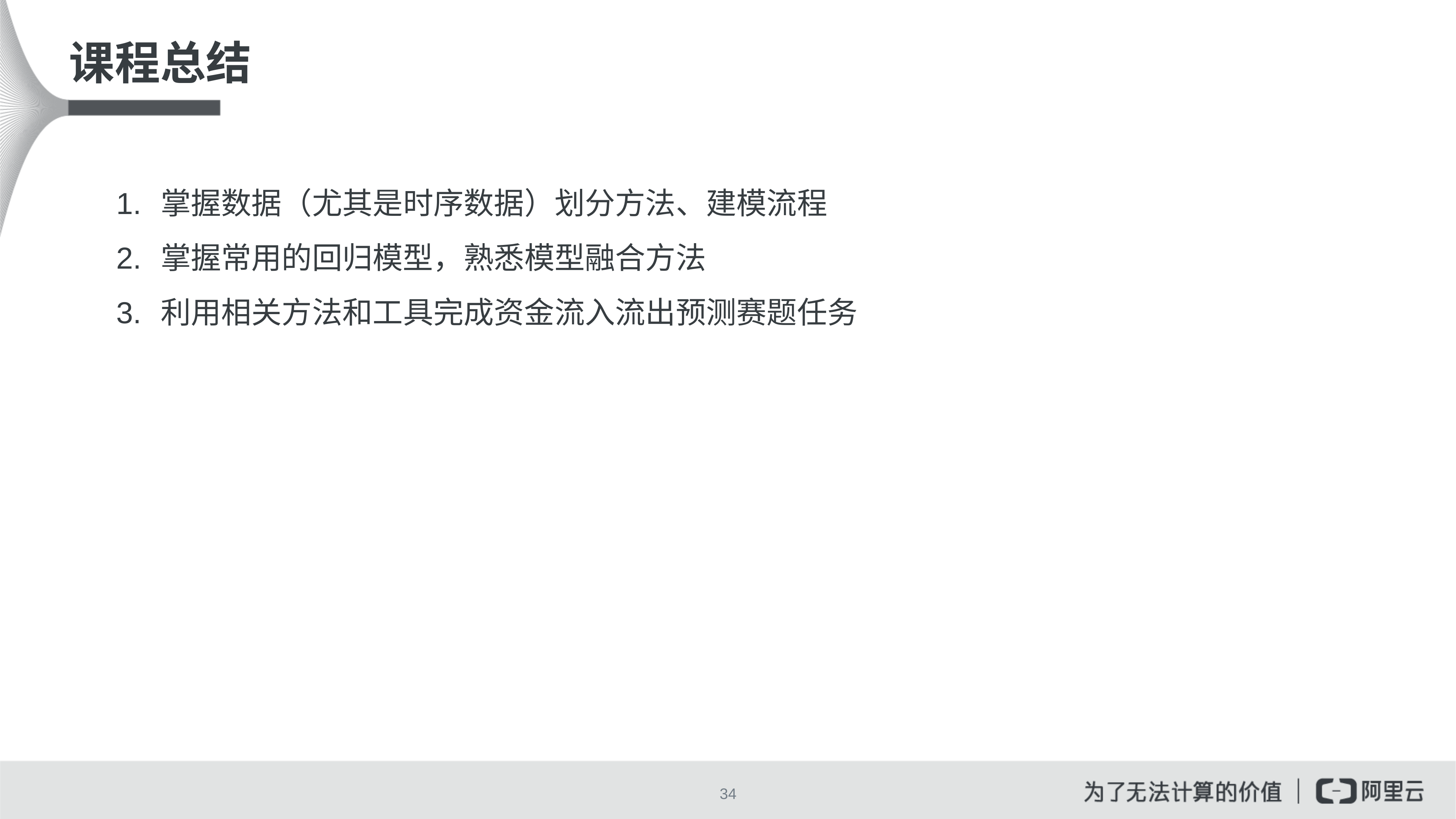

# 课程总结
掌握数据（尤其是时序数据）划分方法、建模流程
掌握常用的回归模型，熟悉模型融合方法
利用相关方法和工具完成资金流入流出预测赛题任务